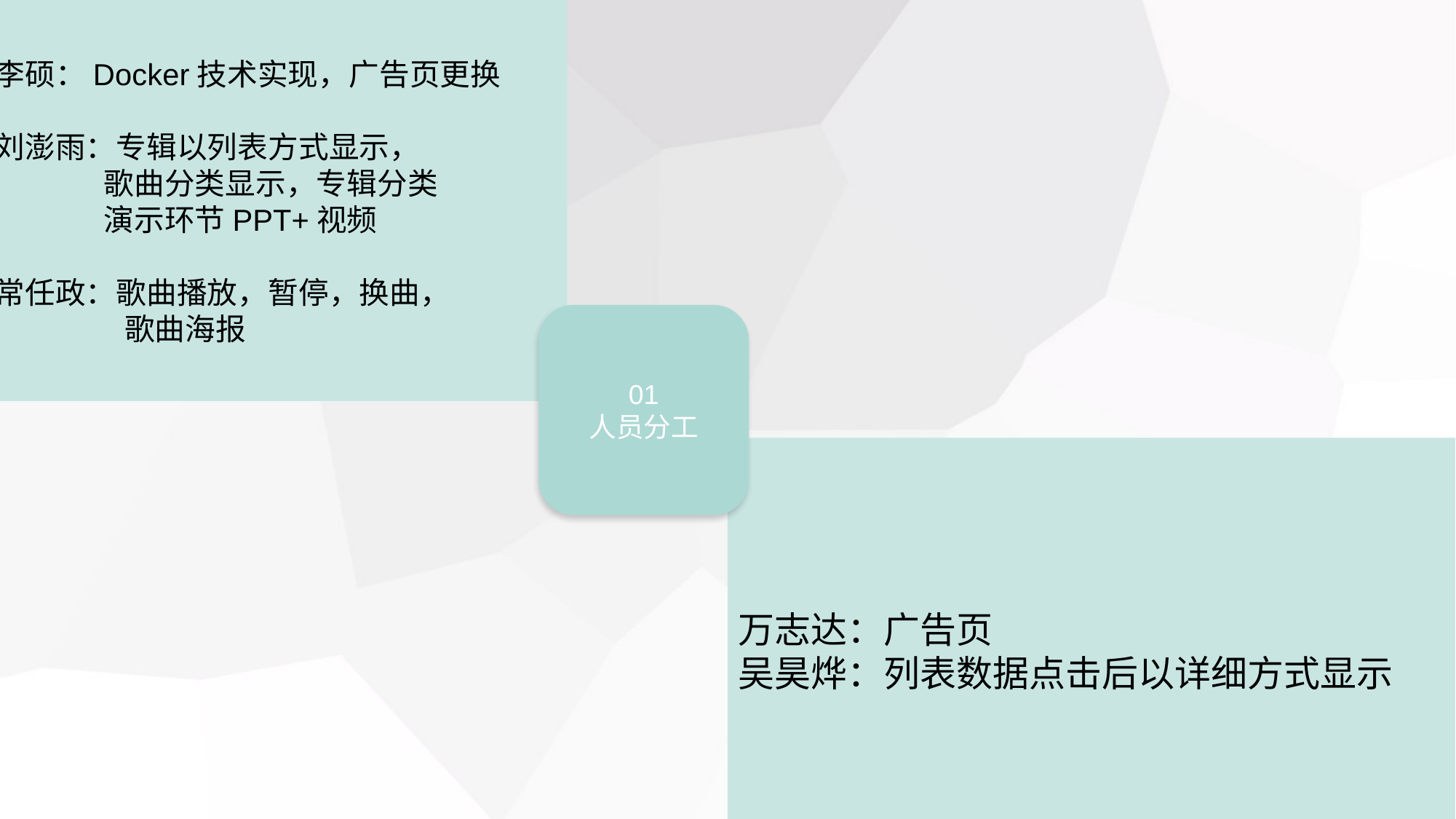

李硕：Docker技术实现，广告页更换

刘澎雨：专辑以列表方式显示，
	歌曲分类显示，专辑分类
	演示环节PPT+视频

常任政：歌曲播放，暂停，换曲，
	  歌曲海报
01
人员分工

万志达：广告页
吴昊烨：列表数据点击后以详细方式显示